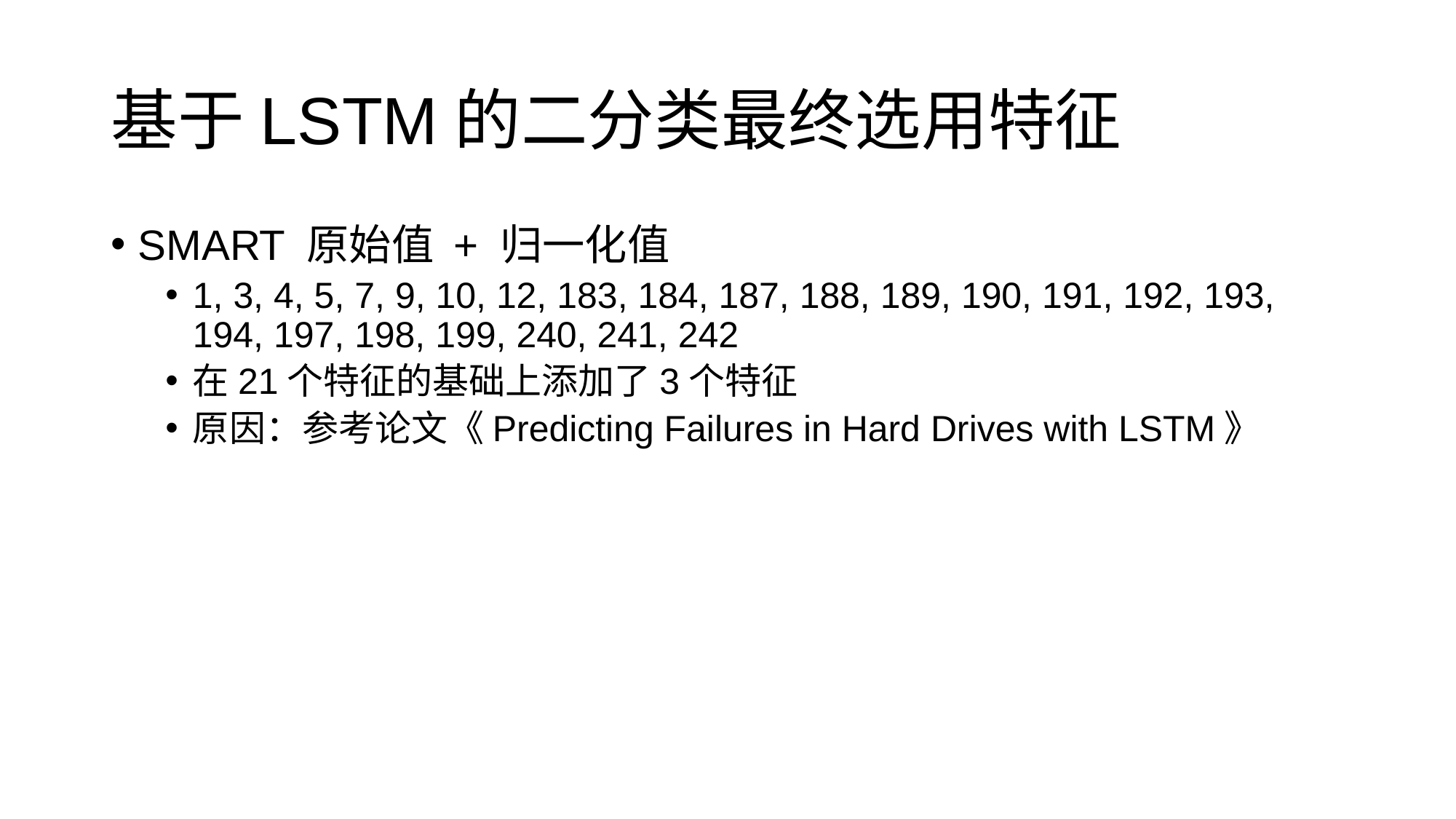

# 基于LSTM的二分类最终选用特征
SMART 原始值 + 归一化值
1, 3, 4, 5, 7, 9, 10, 12, 183, 184, 187, 188, 189, 190, 191, 192, 193, 194, 197, 198, 199, 240, 241, 242
在21个特征的基础上添加了3个特征
原因：参考论文《Predicting Failures in Hard Drives with LSTM》